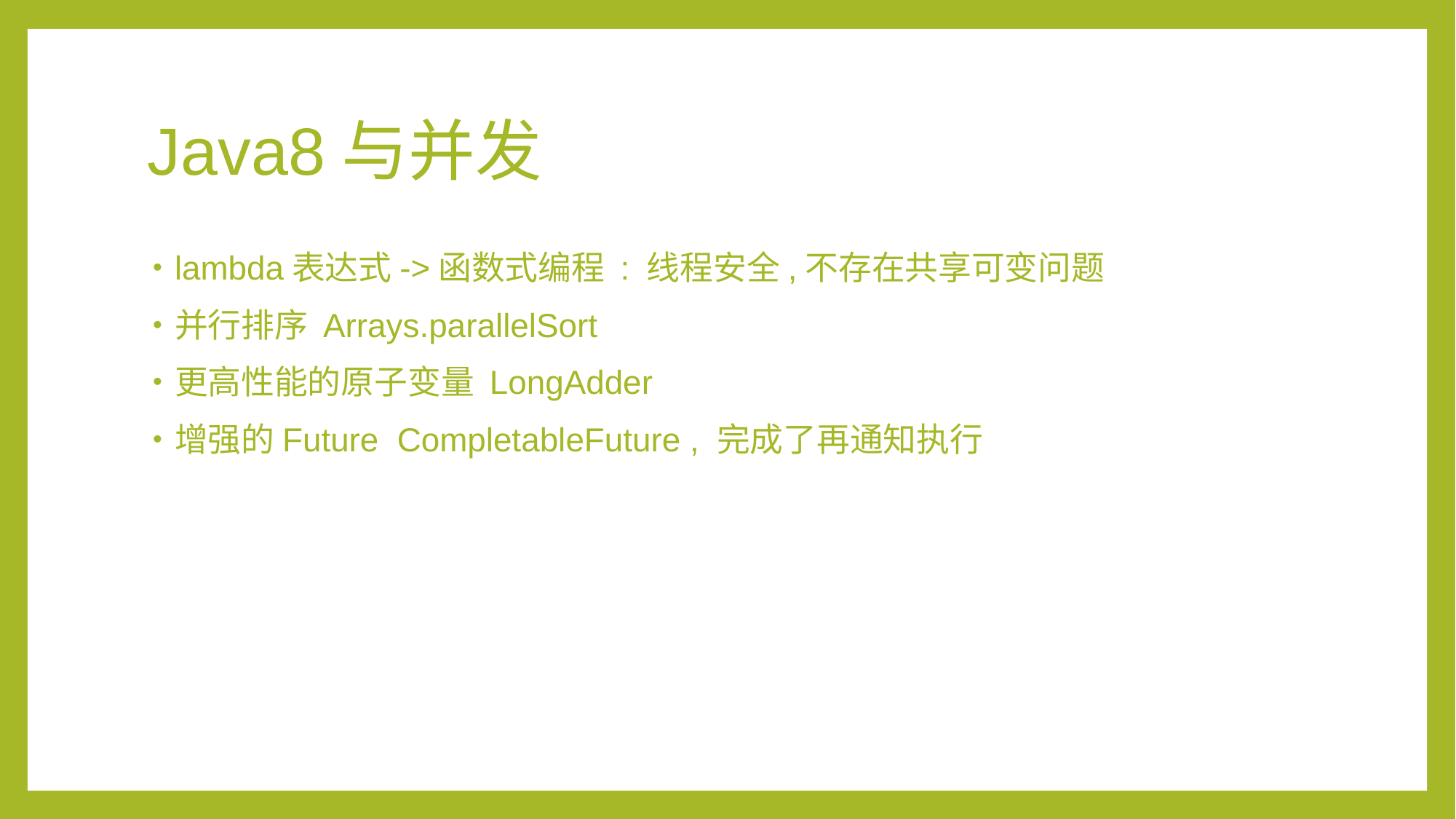

# Java8与并发
lambda表达式->函数式编程 : 线程安全,不存在共享可变问题
并行排序 Arrays.parallelSort
更高性能的原子变量 LongAdder
增强的Future  CompletableFuture , 完成了再通知执行